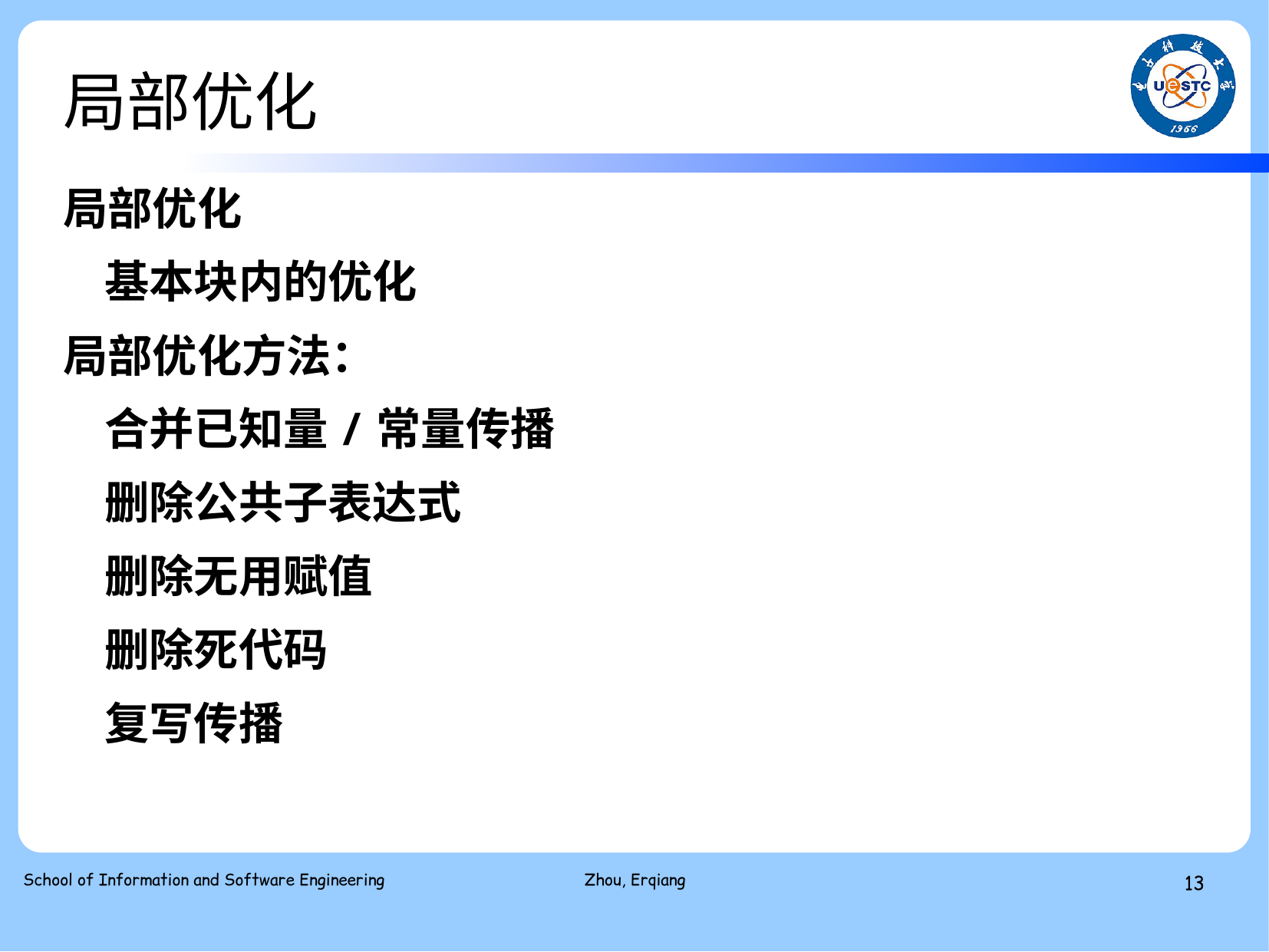

# 局部优化
局部优化
   基本块内的优化
局部优化方法：
   合并已知量/常量传播
   删除公共子表达式
   删除无用赋值
   删除死代码
   复写传播

 School of Information and Software Engineering
Zhou, Erqiang
13